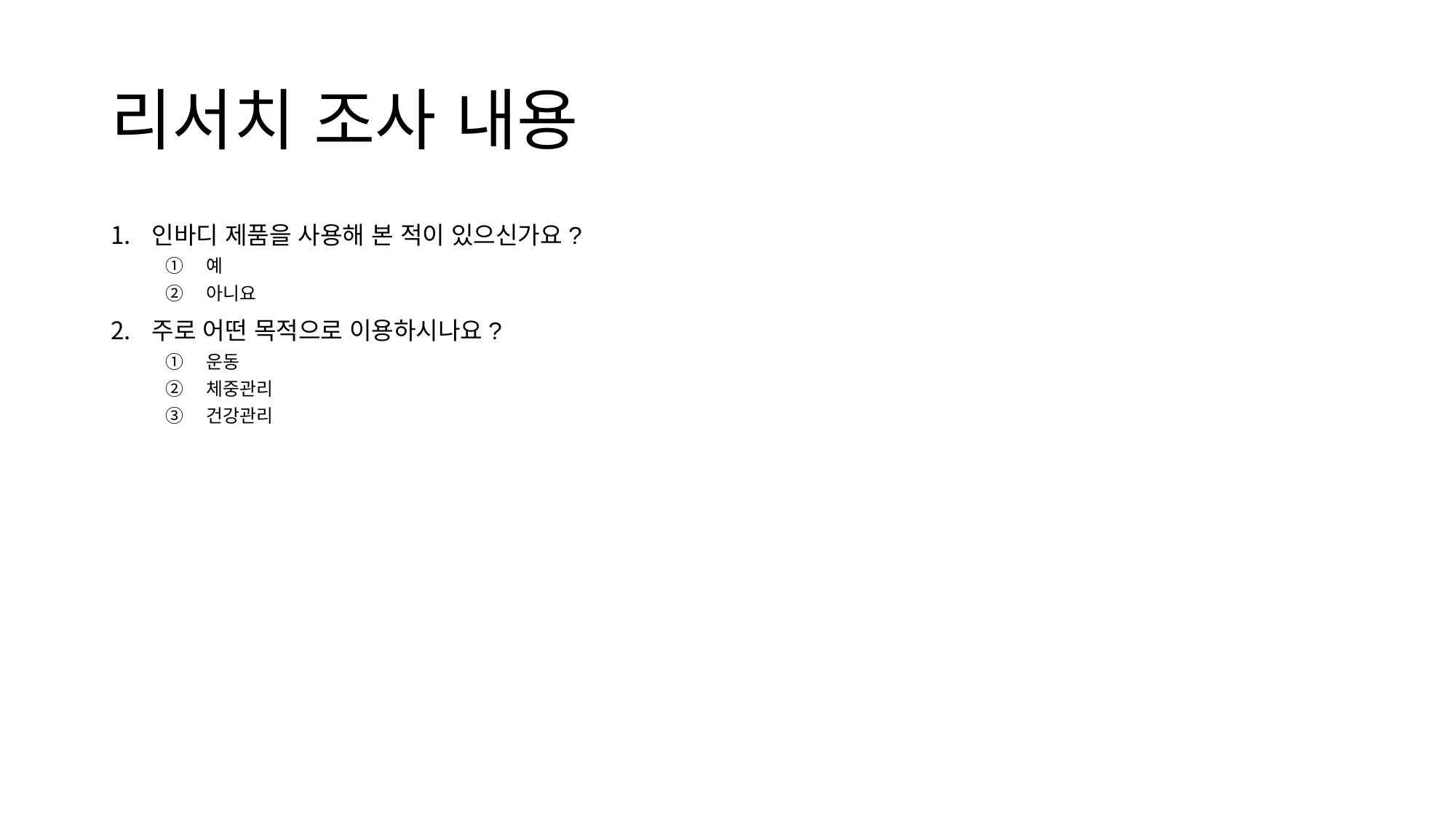

# 리서치 조사 내용
인바디 제품을 사용해 본 적이 있으신가요?
예
아니요
주로 어떤 목적으로 이용하시나요?
운동
체중관리
건강관리